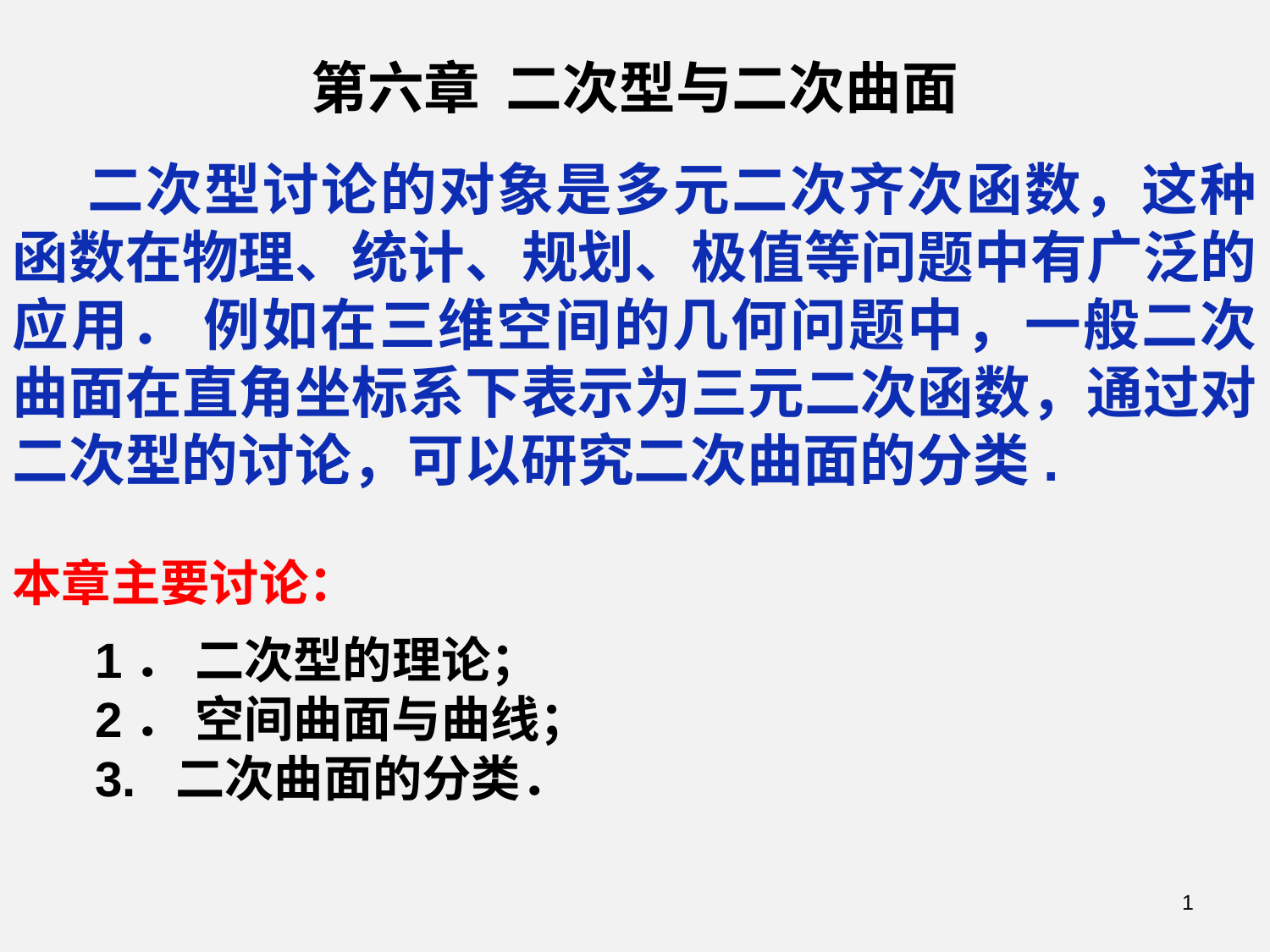

第六章  二次型与二次曲面

    二次型讨论的对象是多元二次齐次函数，这种函数在物理、统计、规划、极值等问题中有广泛的应用． 例如在三维空间的几何问题中，一般二次曲面在直角坐标系下表示为三元二次函数，通过对二次型的讨论，可以研究二次曲面的分类.

本章主要讨论：

  1． 二次型的理论；
  2． 空间曲面与曲线；
  3.  二次曲面的分类．
1